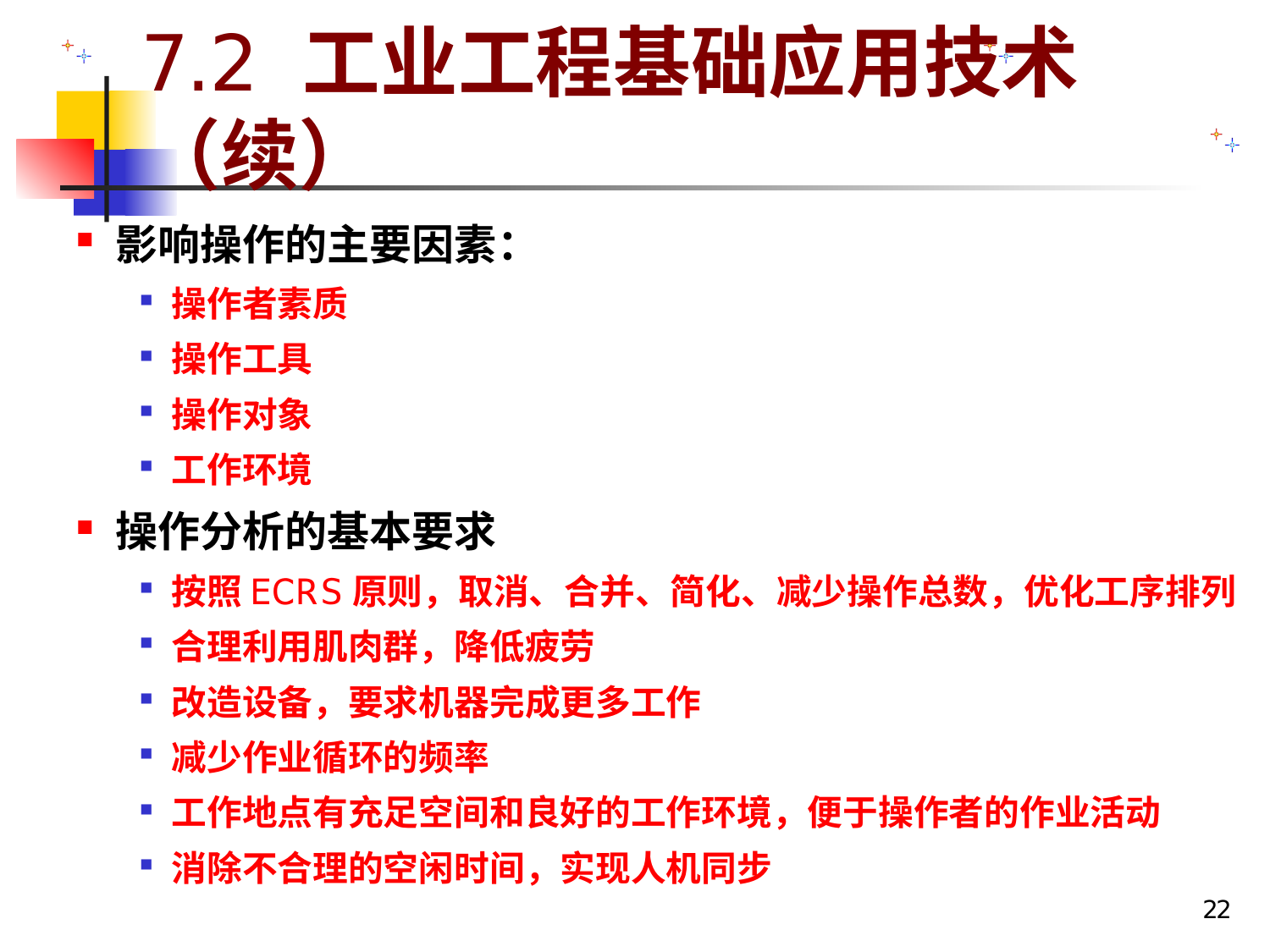

# 7.2 工业工程基础应用技术 （续）
影响操作的主要因素：
操作者素质
操作工具
操作对象
工作环境
操作分析的基本要求
按照ECRS原则，取消、合并、简化、减少操作总数，优化工序排列
合理利用肌肉群，降低疲劳
改造设备，要求机器完成更多工作
减少作业循环的频率
工作地点有充足空间和良好的工作环境，便于操作者的作业活动
消除不合理的空闲时间，实现人机同步
22